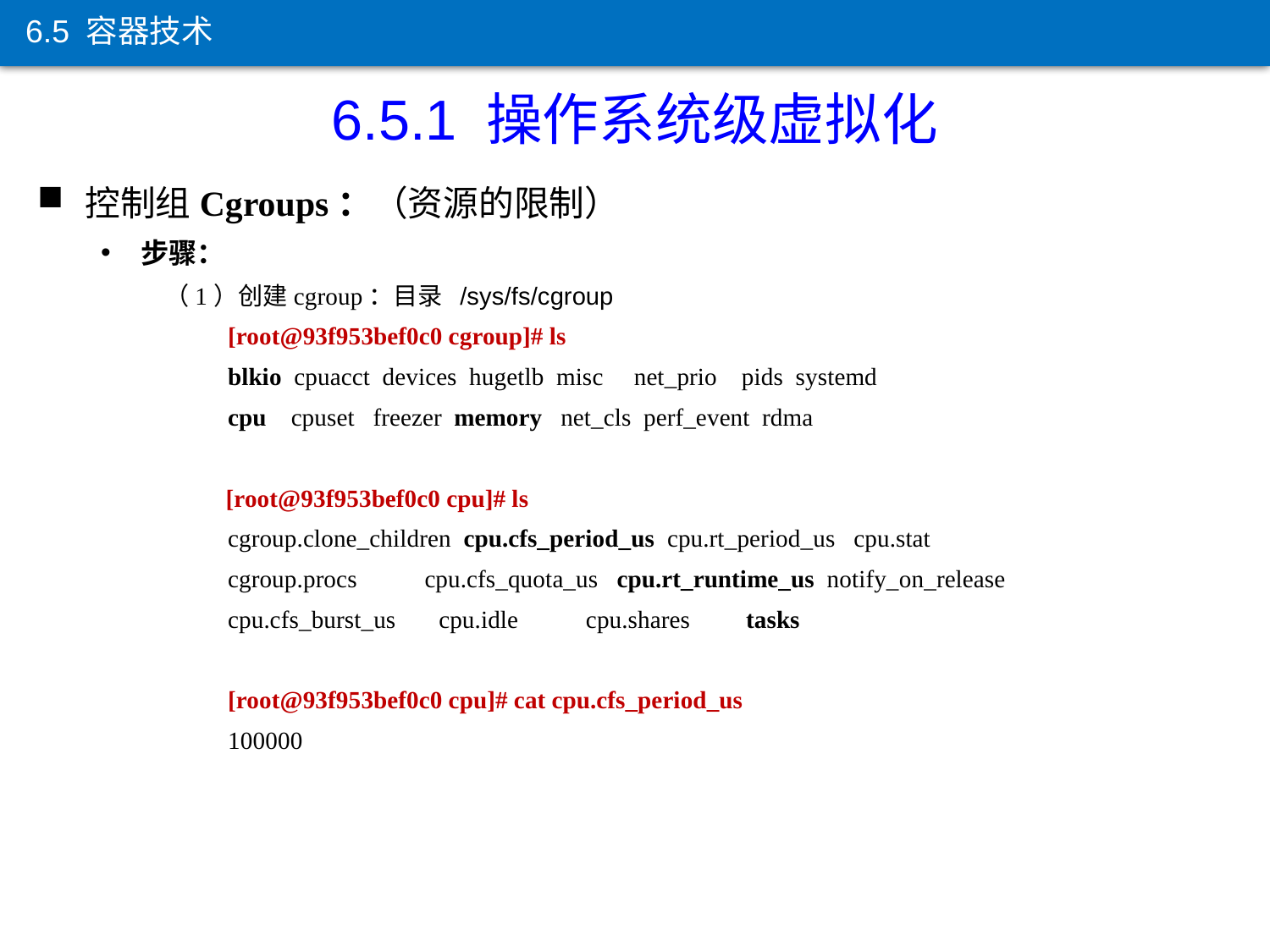

6.5 容器技术
6.5.1 操作系统级虚拟化
控制组Cgroups：（资源的限制）
步骤：
（1）创建cgroup：目录  /sys/fs/cgroup
[root@93f953bef0c0 cgroup]# ls
blkio  cpuacct  devices  hugetlb  misc     net_prio    pids  systemd
cpu    cpuset   freezer  memory   net_cls  perf_event  rdma

          [root@93f953bef0c0 cpu]# ls
cgroup.clone_children  cpu.cfs_period_us  cpu.rt_period_us   cpu.stat
cgroup.procs           cpu.cfs_quota_us   cpu.rt_runtime_us  notify_on_release
cpu.cfs_burst_us       cpu.idle           cpu.shares         tasks

[root@93f953bef0c0 cpu]# cat cpu.cfs_period_us
100000

18